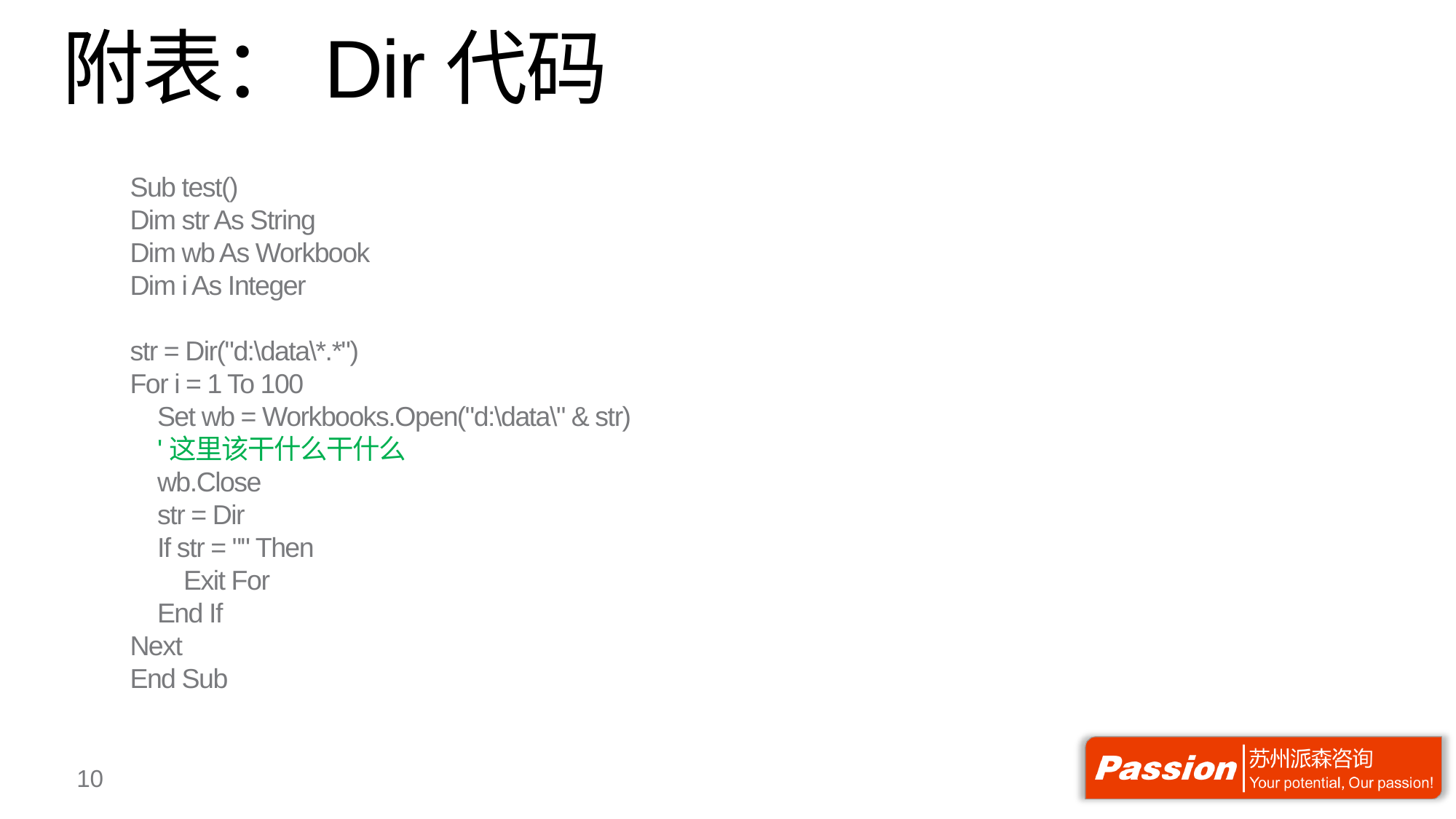

# 附表：Dir代码
Sub test()
Dim str As String
Dim wb As Workbook
Dim i As Integer

str = Dir("d:\data\*.*")
For i = 1 To 100
    Set wb = Workbooks.Open("d:\data\" & str)
    '这里该干什么干什么
    wb.Close
    str = Dir
    If str = "" Then
        Exit For
    End If
Next
End Sub
10